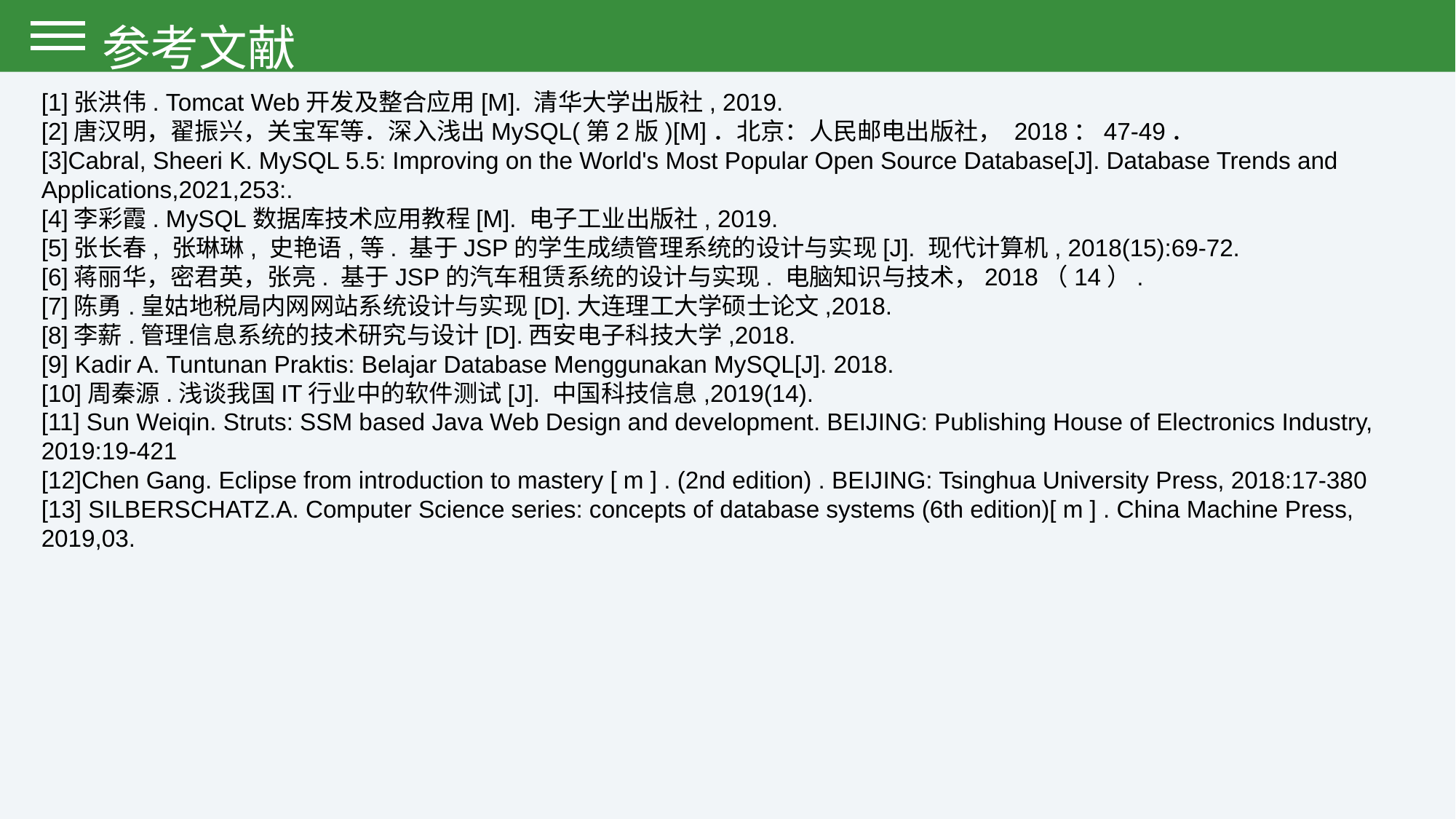

参考文献
[1]张洪伟. Tomcat Web开发及整合应用[M]. 清华大学出版社, 2019.
[2]唐汉明，翟振兴，关宝军等．深入浅出MySQL(第2版)[M]．北京：人民邮电出版社， 2018：47-49．
[3]Cabral, Sheeri K. MySQL 5.5: Improving on the World's Most Popular Open Source Database[J]. Database Trends and Applications,2021,253:.
[4]李彩霞. MySQL数据库技术应用教程[M]. 电子工业出版社, 2019.
[5]张长春, 张琳琳, 史艳语,等. 基于JSP的学生成绩管理系统的设计与实现[J]. 现代计算机, 2018(15):69-72.
[6]蒋丽华，密君英，张亮. 基于JSP的汽车租赁系统的设计与实现. 电脑知识与技术，2018（14）.
[7]陈勇.皇姑地税局内网网站系统设计与实现[D].大连理工大学硕士论文,2018.
[8]李薪.管理信息系统的技术研究与设计[D].西安电子科技大学,2018.
[9] Kadir A. Tuntunan Praktis: Belajar Database Menggunakan MySQL[J]. 2018.
[10]周秦源.浅谈我国IT行业中的软件测试[J]. 中国科技信息,2019(14).
[11] Sun Weiqin. Struts: SSM based Java Web Design and development. BEIJING: Publishing House of Electronics Industry, 2019:19-421
[12]Chen Gang. Eclipse from introduction to mastery [ m ] . (2nd edition) . BEIJING: Tsinghua University Press, 2018:17-380
[13] SILBERSCHATZ.A. Computer Science series: concepts of database systems (6th edition)[ m ] . China Machine Press, 2019,03.